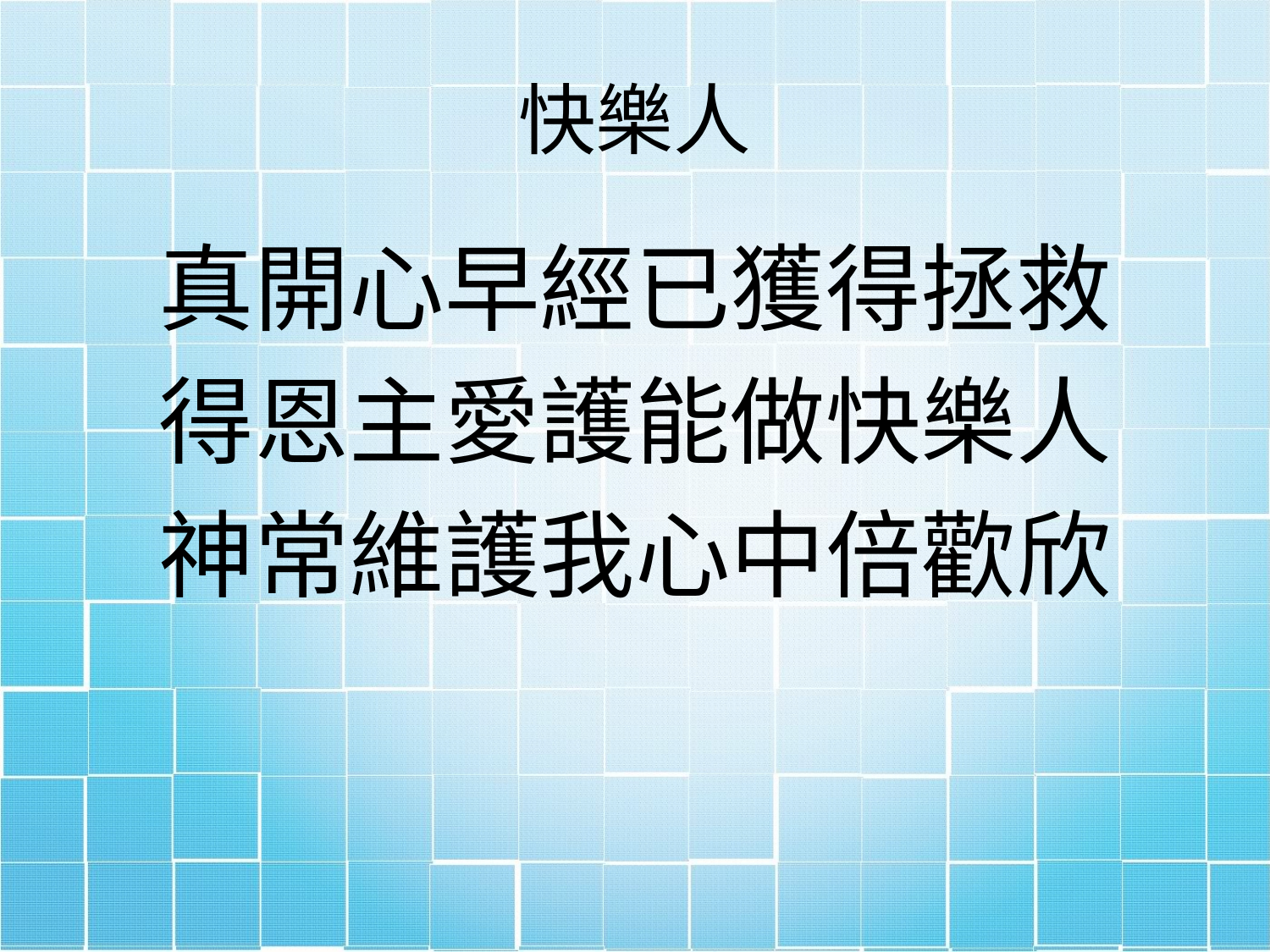

# 快樂人
真開心早經已獲得拯救
得恩主愛護能做快樂人
神常維護我心中倍歡欣